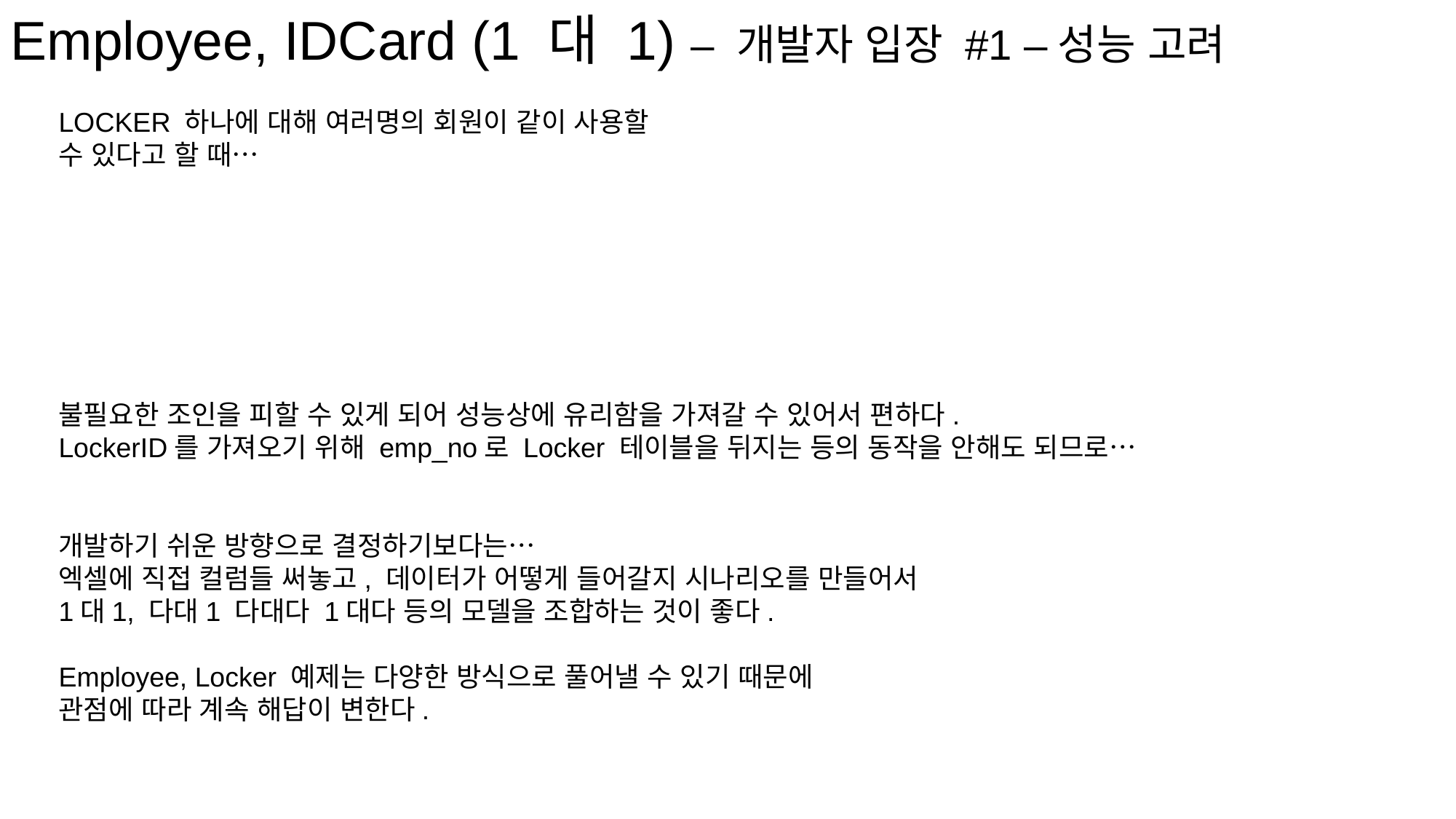

Employee, IDCard (1 대 1) – 개발자 입장 #1 –성능 고려
LOCKER 하나에 대해 여러명의 회원이 같이 사용할 수 있다고 할 때…
불필요한 조인을 피할 수 있게 되어 성능상에 유리함을 가져갈 수 있어서 편하다.
LockerID를 가져오기 위해 emp_no로 Locker 테이블을 뒤지는 등의 동작을 안해도 되므로…

개발하기 쉬운 방향으로 결정하기보다는…
엑셀에 직접 컬럼들 써놓고, 데이터가 어떻게 들어갈지 시나리오를 만들어서
1대1, 다대1 다대다 1대다 등의 모델을 조합하는 것이 좋다.

Employee, Locker 예제는 다양한 방식으로 풀어낼 수 있기 때문에
관점에 따라 계속 해답이 변한다.